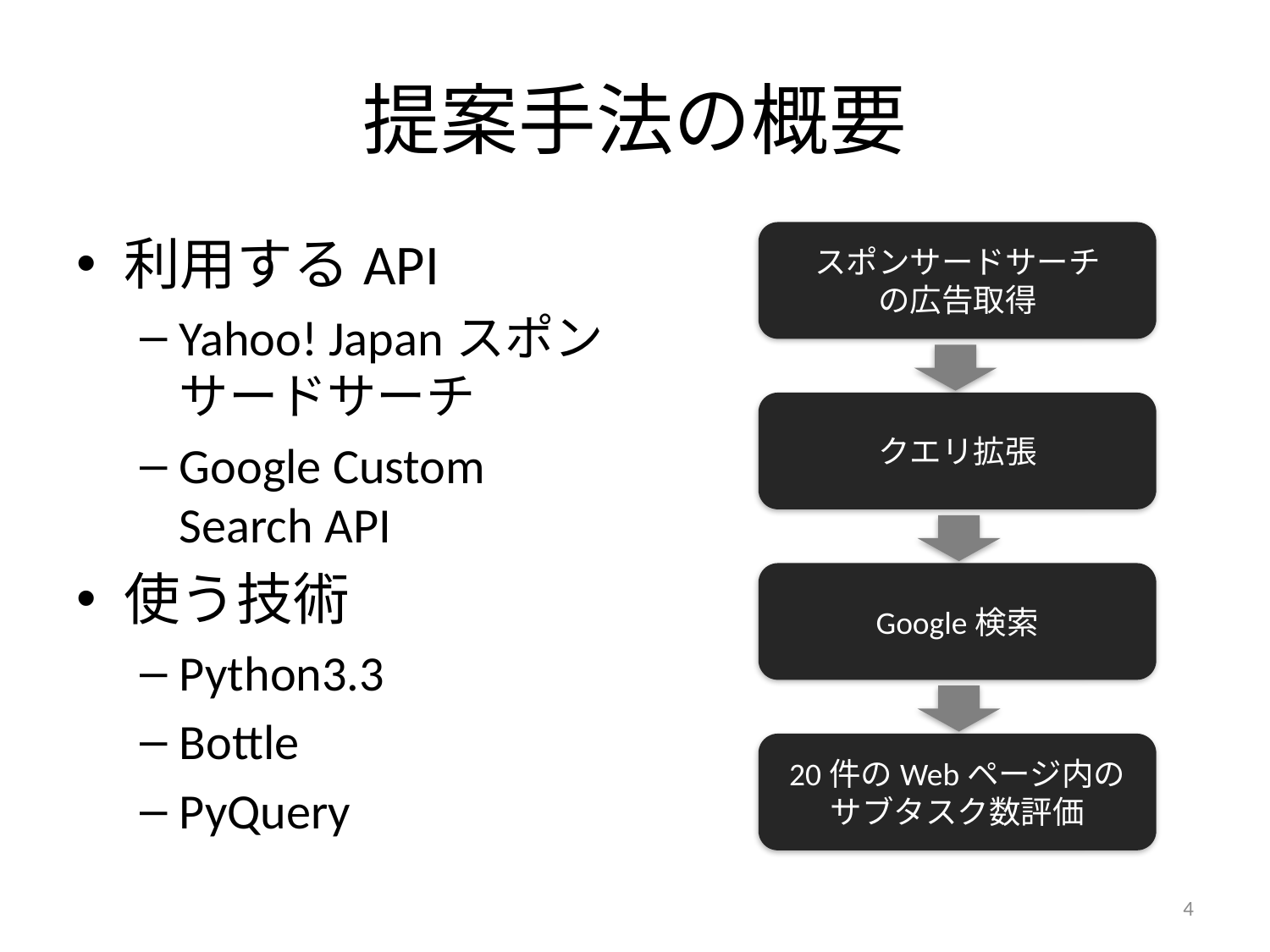

# 提案手法の概要
利用するAPI
Yahoo! Japanスポンサードサーチ
Google Custom Search API
使う技術
Python3.3
Bottle
PyQuery
スポンサードサーチ
の広告取得

クエリ拡張

Google検索

20件のWebページ内の
サブタスク数評価
4